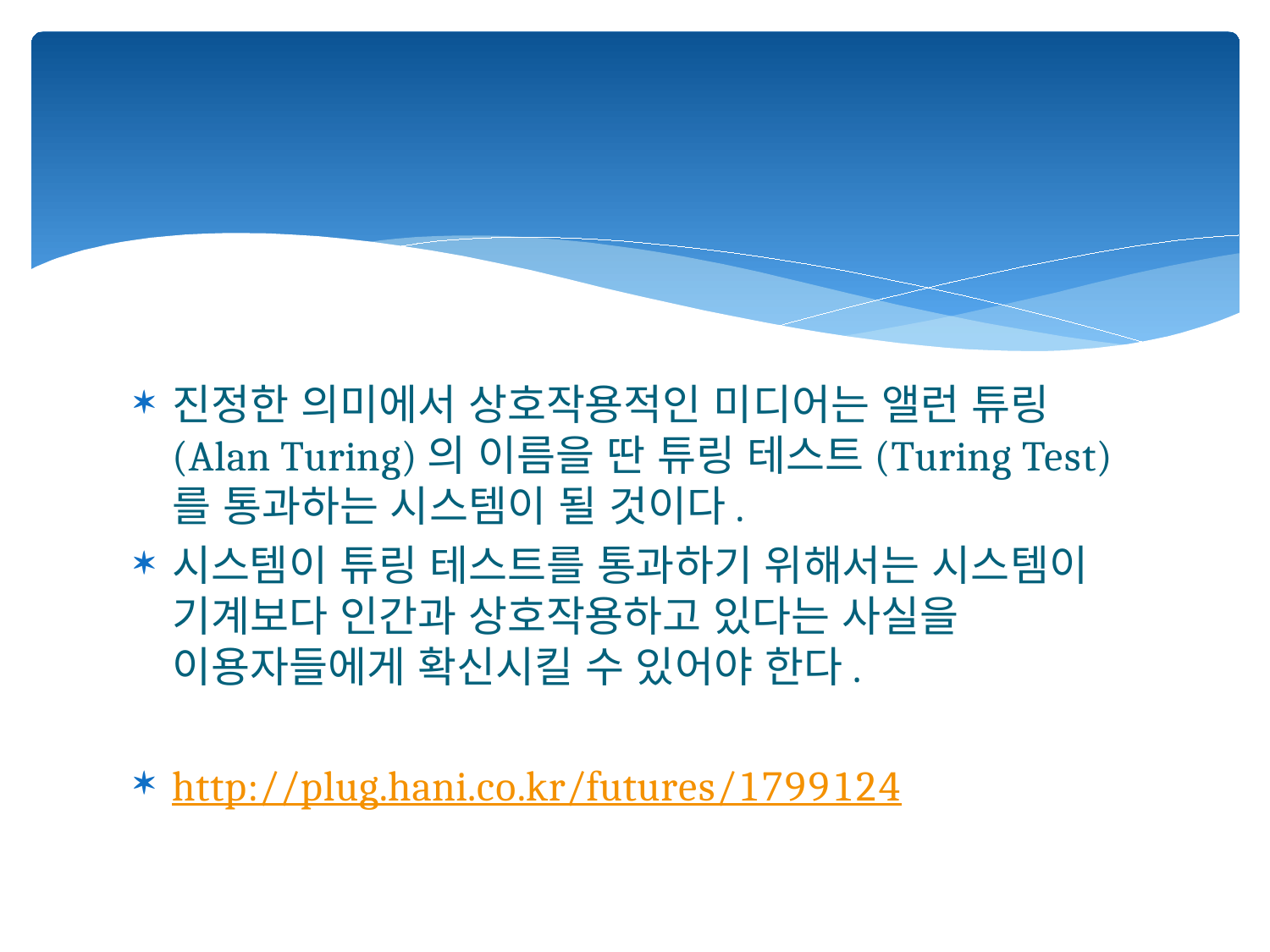

#
진정한 의미에서 상호작용적인 미디어는 앨런 튜링(Alan Turing)의 이름을 딴 튜링 테스트(Turing Test)를 통과하는 시스템이 될 것이다.
시스템이 튜링 테스트를 통과하기 위해서는 시스템이 기계보다 인간과 상호작용하고 있다는 사실을 이용자들에게 확신시킬 수 있어야 한다.

http://plug.hani.co.kr/futures/1799124